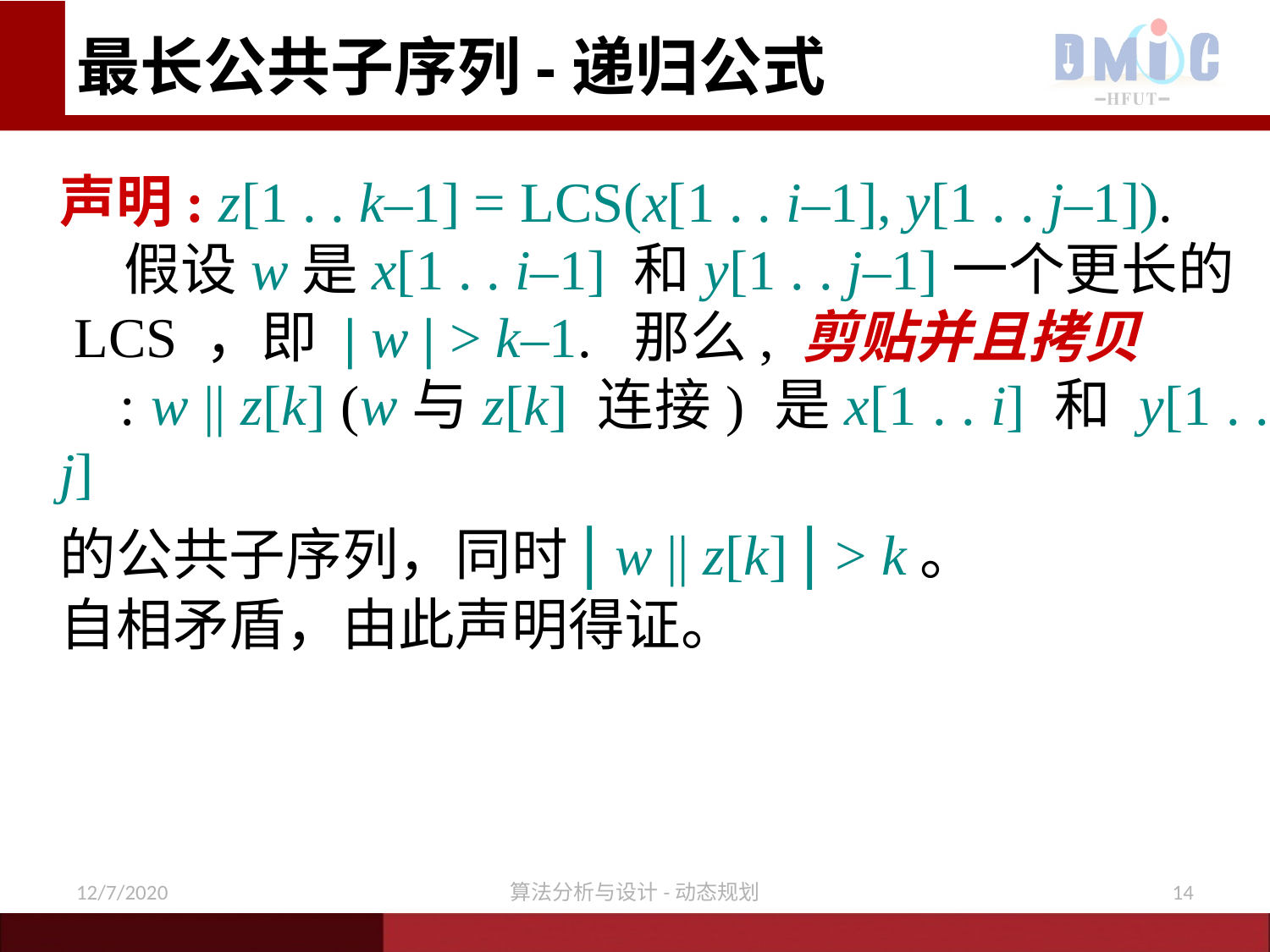

# 最长公共子序列-递归公式
声明: z[1 . . k–1] = LCS(x[1 . . i–1], y[1 . . j–1]).
    假设w是x[1 . . i–1] 和y[1 . . j–1]一个更长的
 LCS ，即 | w | > k–1.  那么, 剪贴并且拷贝
    : w || z[k] (w与z[k] 连接) 是x[1 . . i] 和 y[1 . . j]
的公共子序列，同时| w || z[k] | > k。
自相矛盾，由此声明得证。
12/7/2020
算法分析与设计-动态规划
14